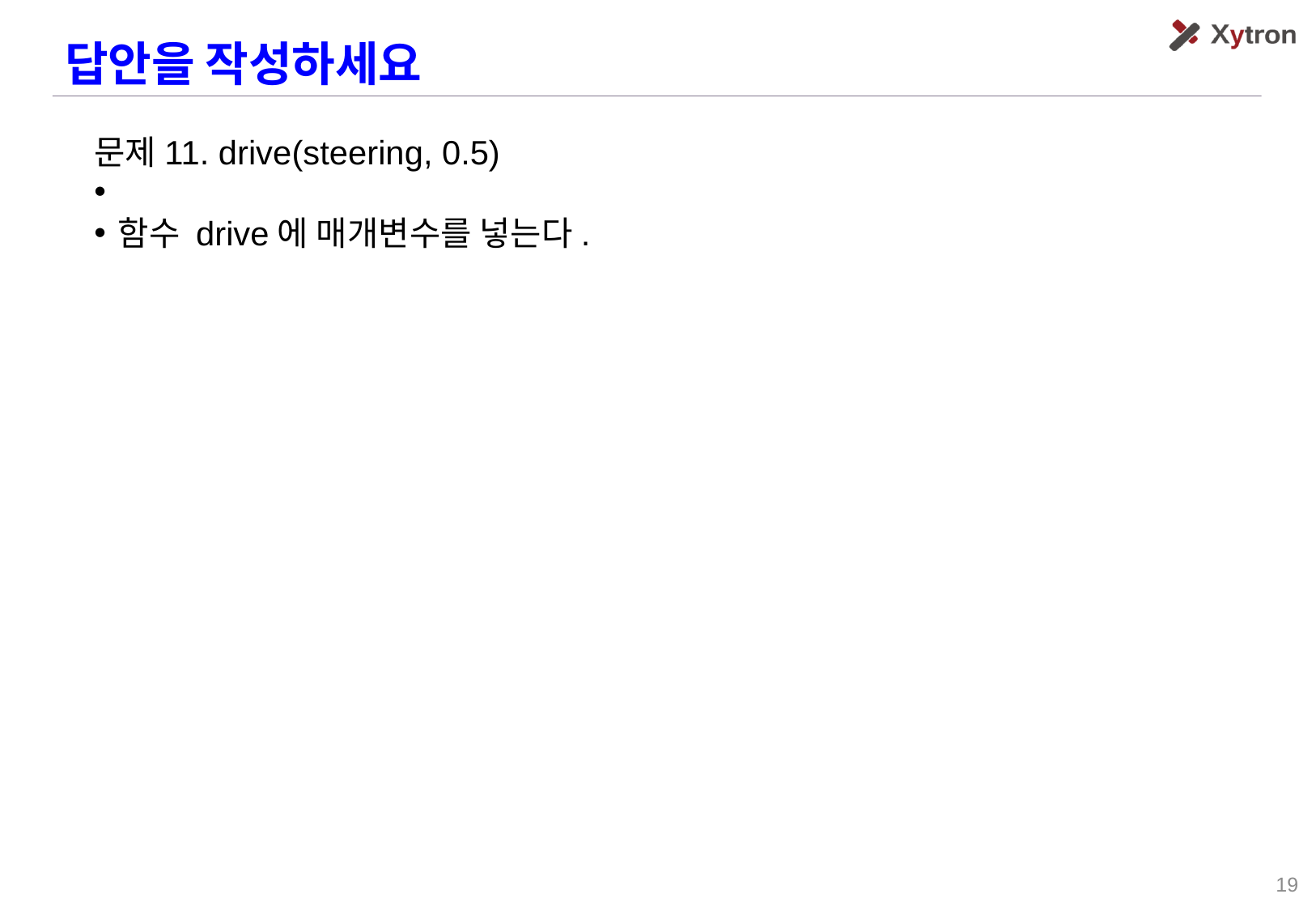

답안을 작성하세요
문제11. drive(steering, 0.5)

함수 drive에 매개변수를 넣는다.
19